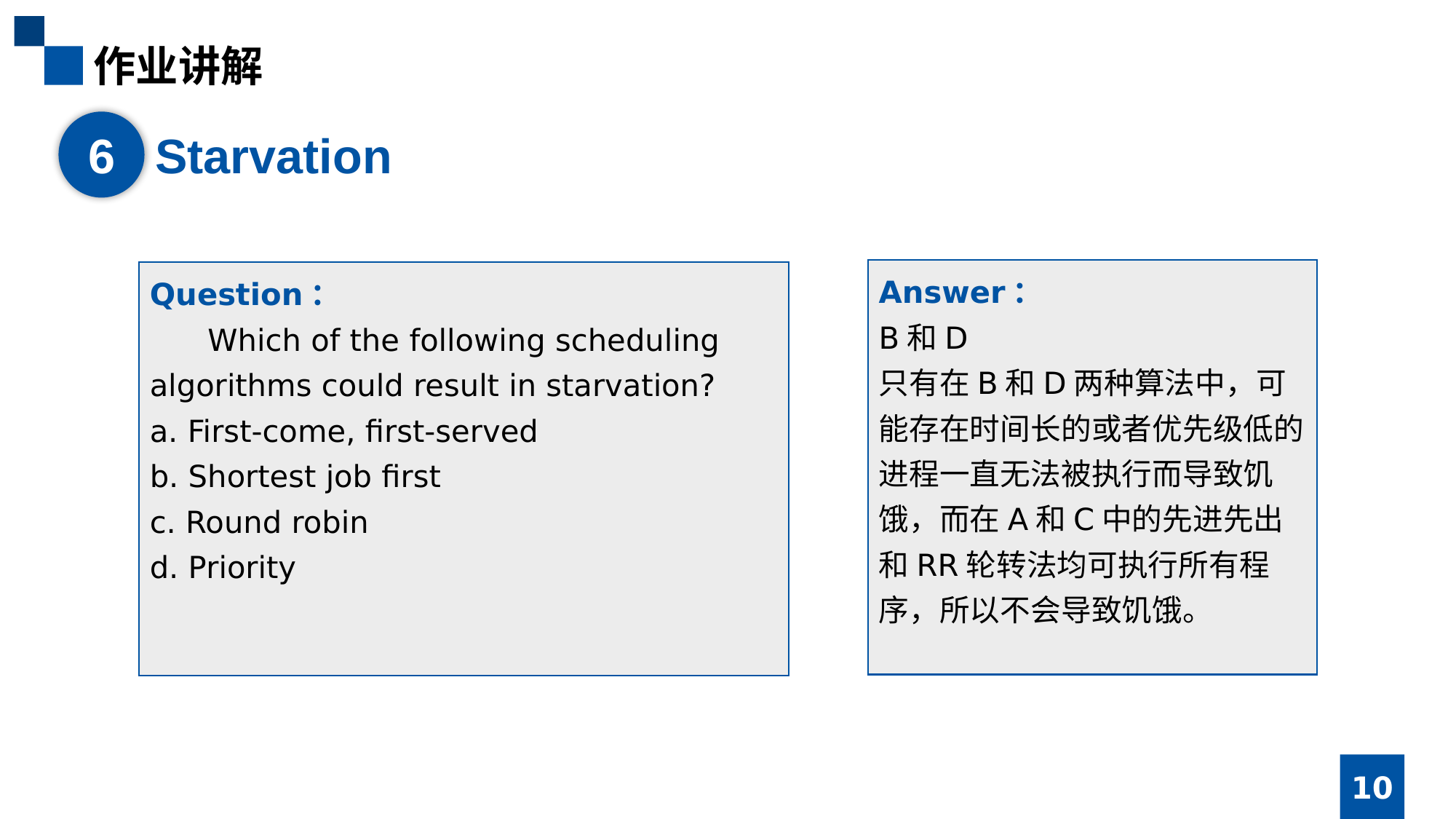

作业讲解
6
Starvation
Answer：
B和D
只有在B和D两种算法中，可能存在时间长的或者优先级低的进程一直无法被执行而导致饥饿，而在A和C中的先进先出和RR轮转法均可执行所有程序，所以不会导致饥饿。

Question：
      Which of the following scheduling algorithms could result in starvation?
a. First-come, first-served
b. Shortest job first
c. Round robin
d. Priority

10